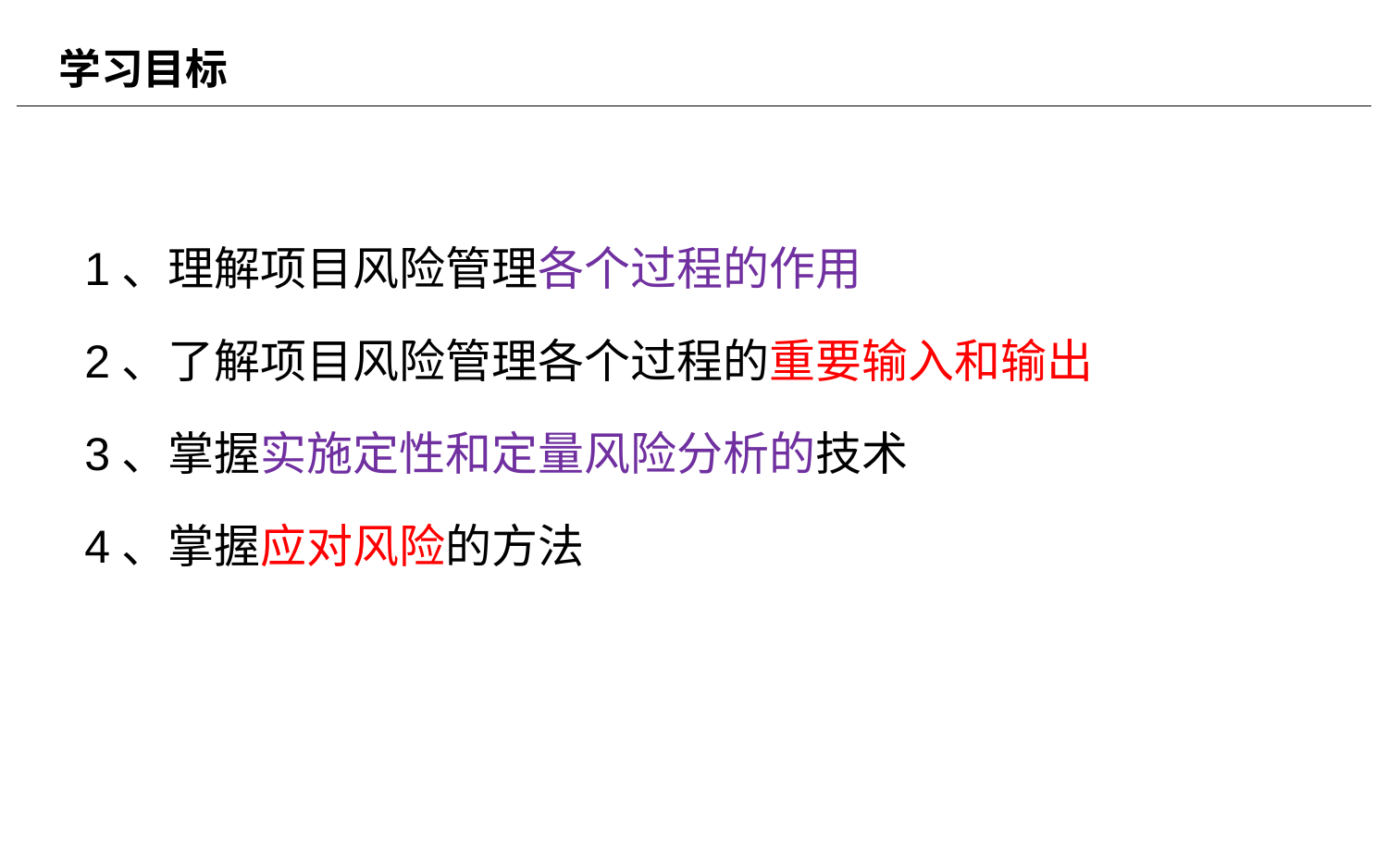

# 学习目标
1、理解项目风险管理各个过程的作用
2、了解项目风险管理各个过程的重要输入和输出
3、掌握实施定性和定量风险分析的技术
4、掌握应对风险的方法